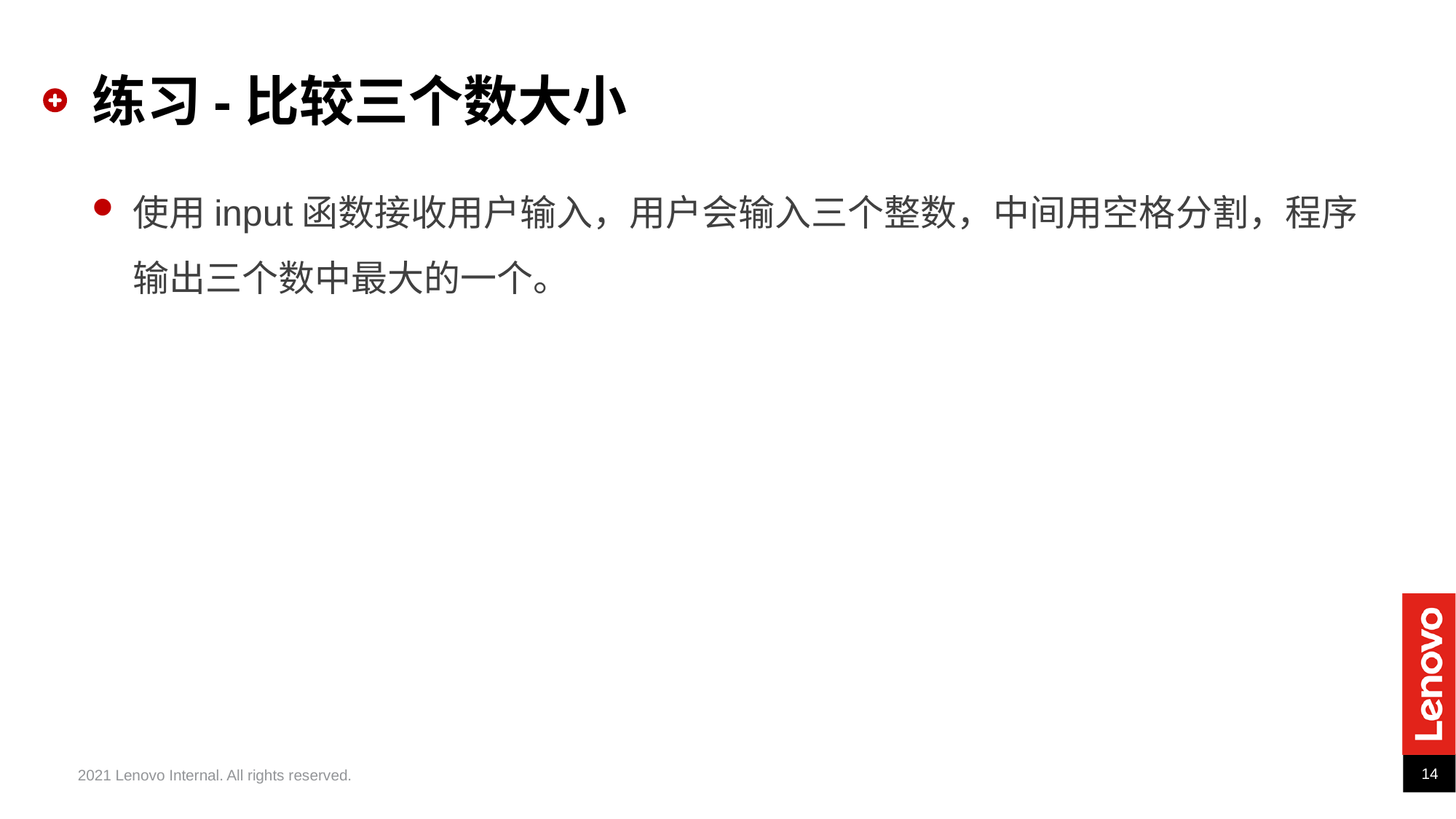

# 练习-比较三个数大小
使用input函数接收用户输入，用户会输入三个整数，中间用空格分割，程序输出三个数中最大的一个。